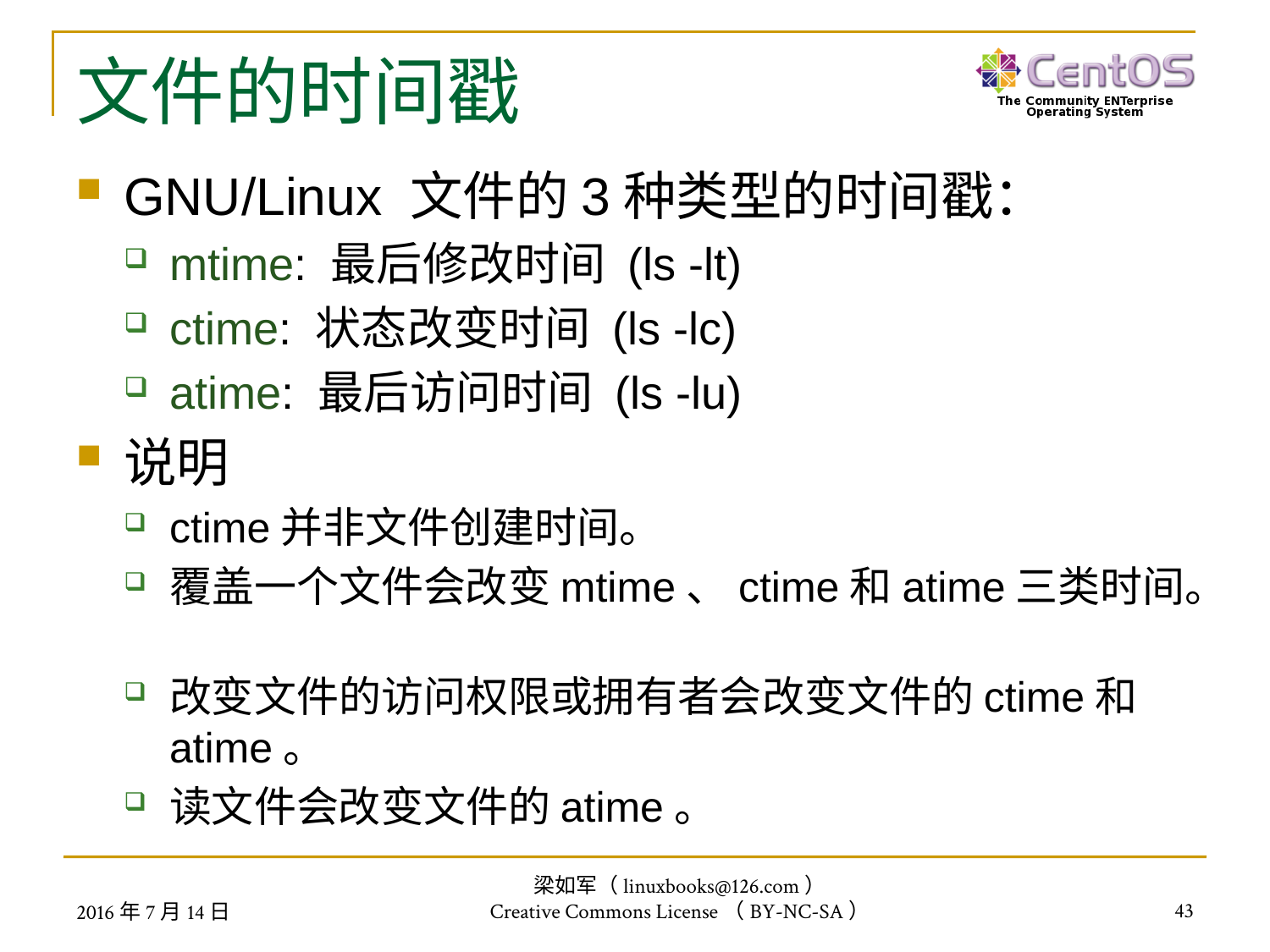

# 文件的时间戳
GNU/Linux 文件的3种类型的时间戳：
mtime: 最后修改时间 (ls -lt)
ctime: 状态改变时间 (ls -lc)
atime: 最后访问时间 (ls -lu)
说明
ctime并非文件创建时间。
覆盖一个文件会改变mtime、ctime和atime三类时间。
改变文件的访问权限或拥有者会改变文件的ctime和atime。
读文件会改变文件的atime。
梁如军（linuxbooks@126.com）
Creative Commons License（BY-NC-SA）
2016年7月14日
43